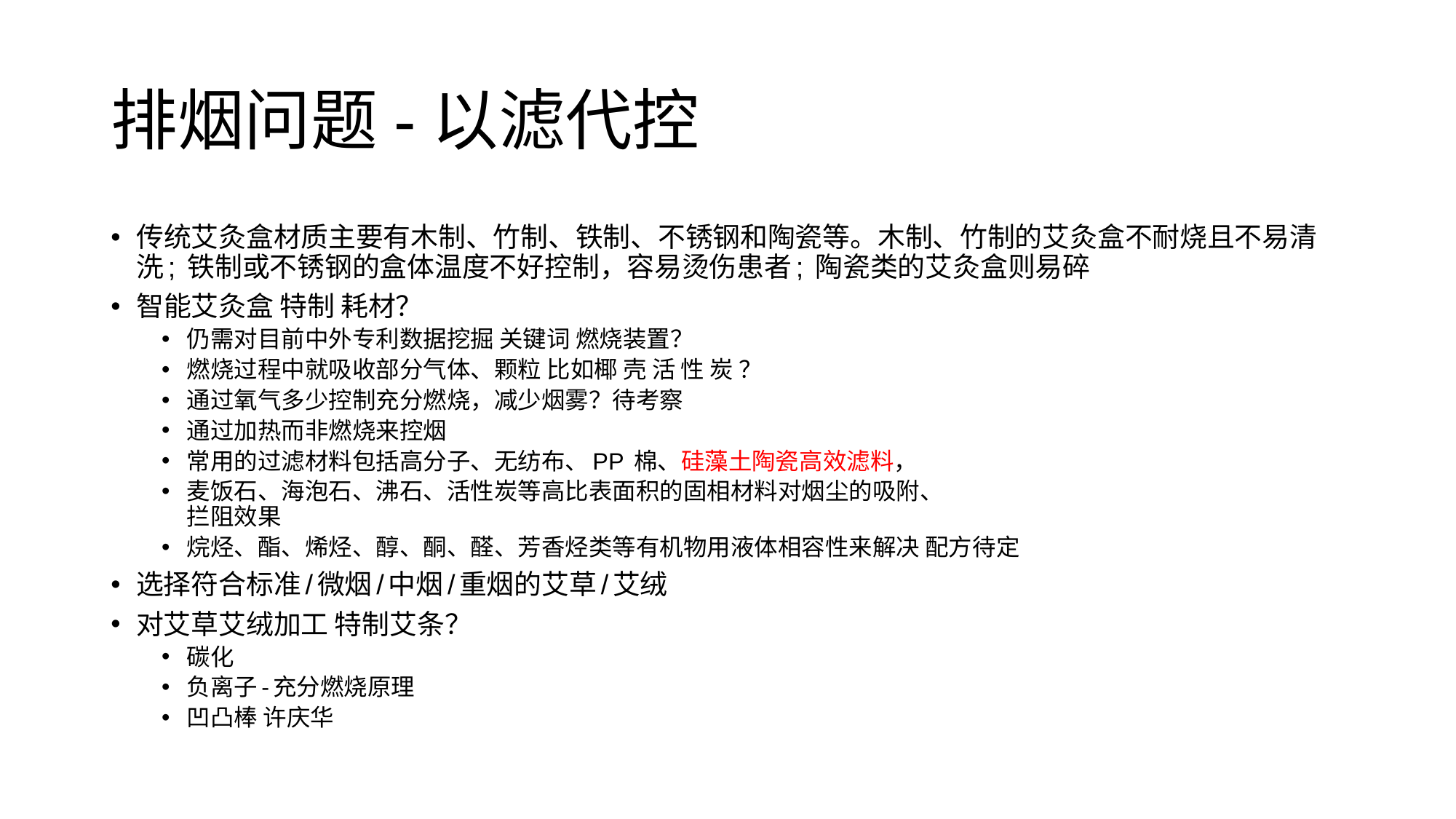

# 排烟问题-以滤代控
传统艾灸盒材质主要有木制、竹制、铁制、不锈钢和陶瓷等。木制、竹制的艾灸盒不耐烧且不易清洗; 铁制或不锈钢的盒体温度不好控制，容易烫伤患者; 陶瓷类的艾灸盒则易碎
智能艾灸盒 特制 耗材？
仍需对目前中外专利数据挖掘 关键词 燃烧装置？
燃烧过程中就吸收部分气体、颗粒 比如椰 壳 活 性 炭 ？
通过氧气多少控制充分燃烧，减少烟雾？待考察
通过加热而非燃烧来控烟
常用的过滤材料包括高分子、无纺布、PP 棉、硅藻土陶瓷高效滤料，
麦饭石、海泡石、沸石、活性炭等高比表面积的固相材料对烟尘的吸附、
拦阻效果
烷烃、酯、烯烃、醇、酮、醛、芳香烃类等有机物用液体相容性来解决 配方待定
选择符合标准/微烟/中烟/重烟的艾草/艾绒
对艾草艾绒加工 特制艾条？
碳化
负离子-充分燃烧原理
凹凸棒 许庆华